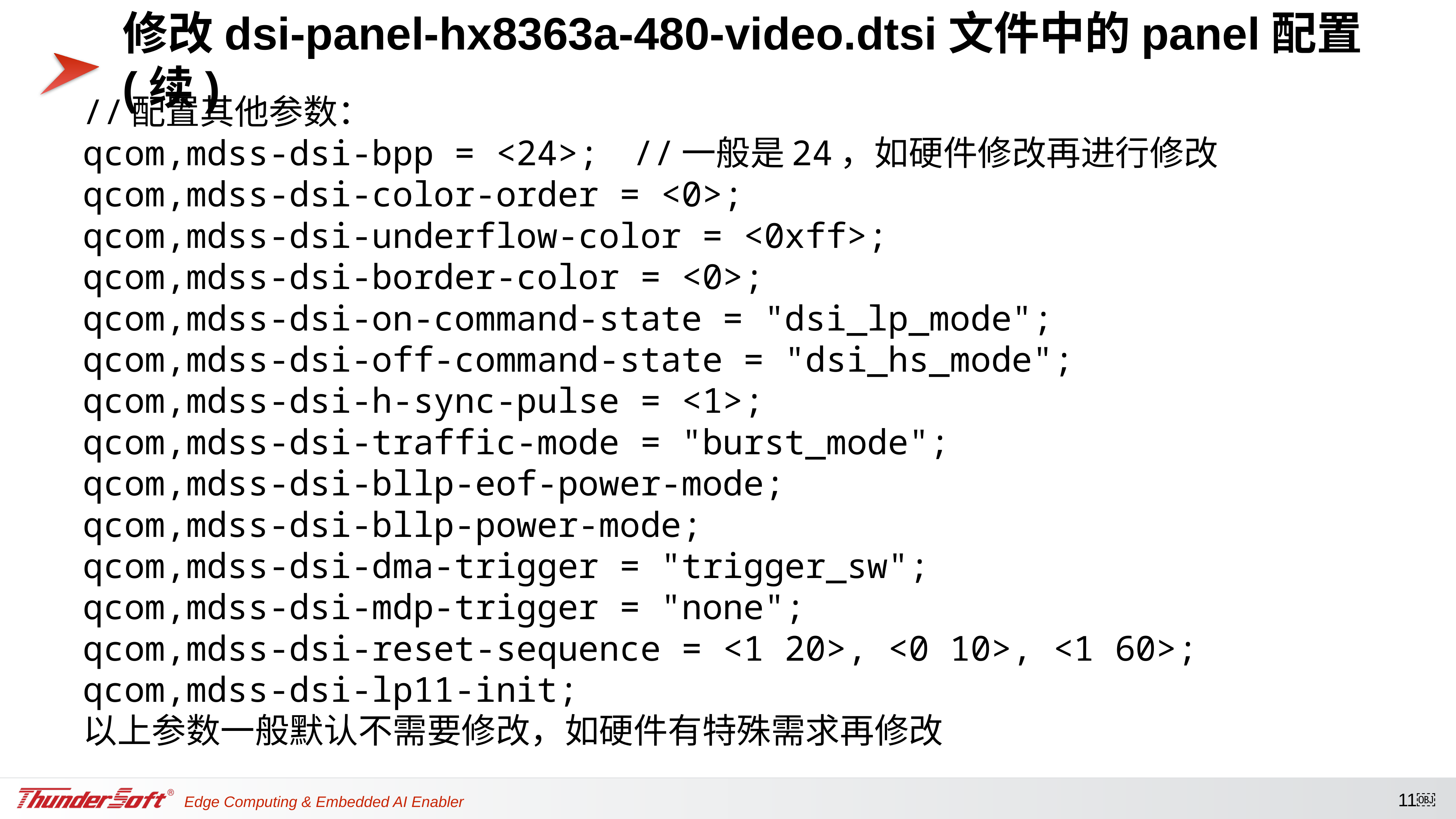

# 修改dsi-panel-hx8363a-480-video.dtsi文件中的panel配置(续)
//配置其他参数：
qcom,mdss-dsi-bpp = <24>;	//一般是24，如硬件修改再进行修改
qcom,mdss-dsi-color-order = <0>;
qcom,mdss-dsi-underflow-color = <0xff>;
qcom,mdss-dsi-border-color = <0>;
qcom,mdss-dsi-on-command-state = "dsi_lp_mode";
qcom,mdss-dsi-off-command-state = "dsi_hs_mode";
qcom,mdss-dsi-h-sync-pulse = <1>;
qcom,mdss-dsi-traffic-mode = "burst_mode";
qcom,mdss-dsi-bllp-eof-power-mode;
qcom,mdss-dsi-bllp-power-mode;
qcom,mdss-dsi-dma-trigger = "trigger_sw";
qcom,mdss-dsi-mdp-trigger = "none";
qcom,mdss-dsi-reset-sequence = <1 20>, <0 10>, <1 60>;
qcom,mdss-dsi-lp11-init;
以上参数一般默认不需要修改，如硬件有特殊需求再修改